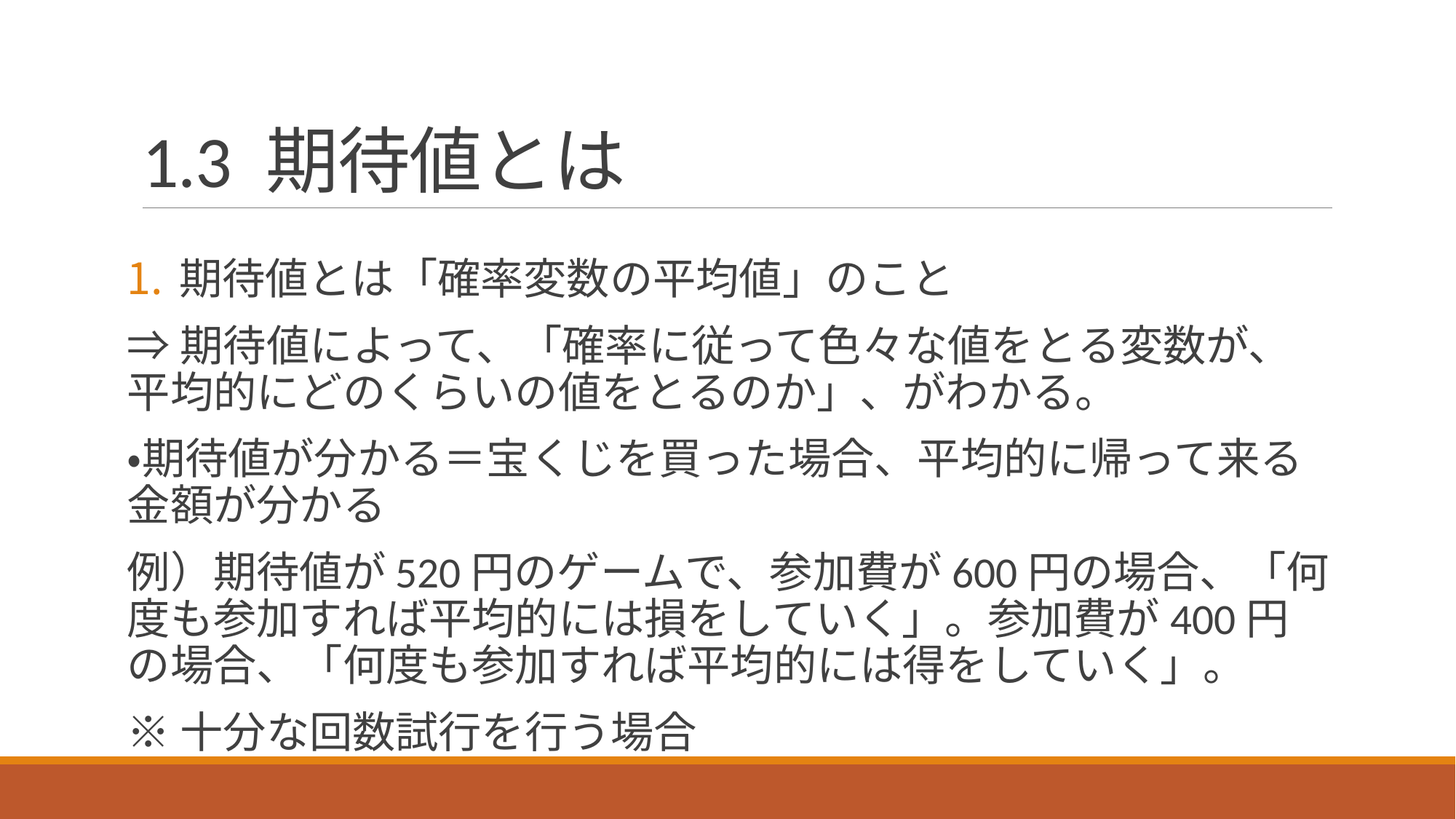

# 1.3 期待値とは
期待値とは「確率変数の平均値」のこと
⇒期待値によって、「確率に従って色々な値をとる変数が、平均的にどのくらいの値をとるのか」、がわかる。
・期待値が分かる＝宝くじを買った場合、平均的に帰って来る金額が分かる
例）期待値が520円のゲームで、参加費が600円の場合、「何度も参加すれば平均的には損をしていく」。参加費が400円の場合、「何度も参加すれば平均的には得をしていく」。
※十分な回数試行を行う場合